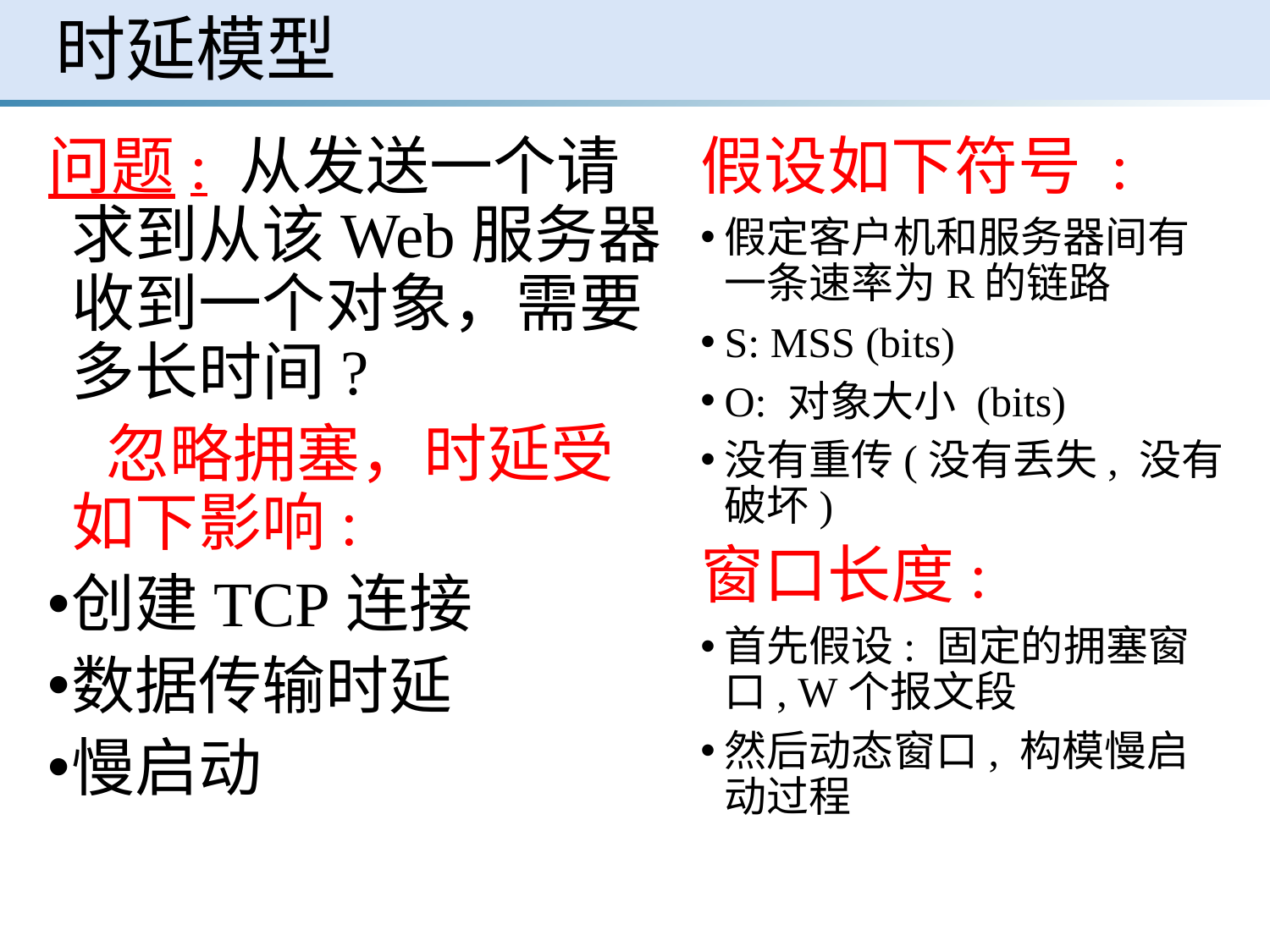

# 时延模型
问题: 从发送一个请求到从该Web服务器收到一个对象，需要多长时间?
   忽略拥塞，时延受如下影响:
创建TCP连接
数据传输时延
慢启动
假设如下符号 :
假定客户机和服务器间有一条速率为R的链路
S: MSS (bits)
O: 对象大小 (bits)
没有重传(没有丢失, 没有破坏)
窗口长度:
首先假设: 固定的拥塞窗口, W个报文段
然后动态窗口, 构模慢启动过程